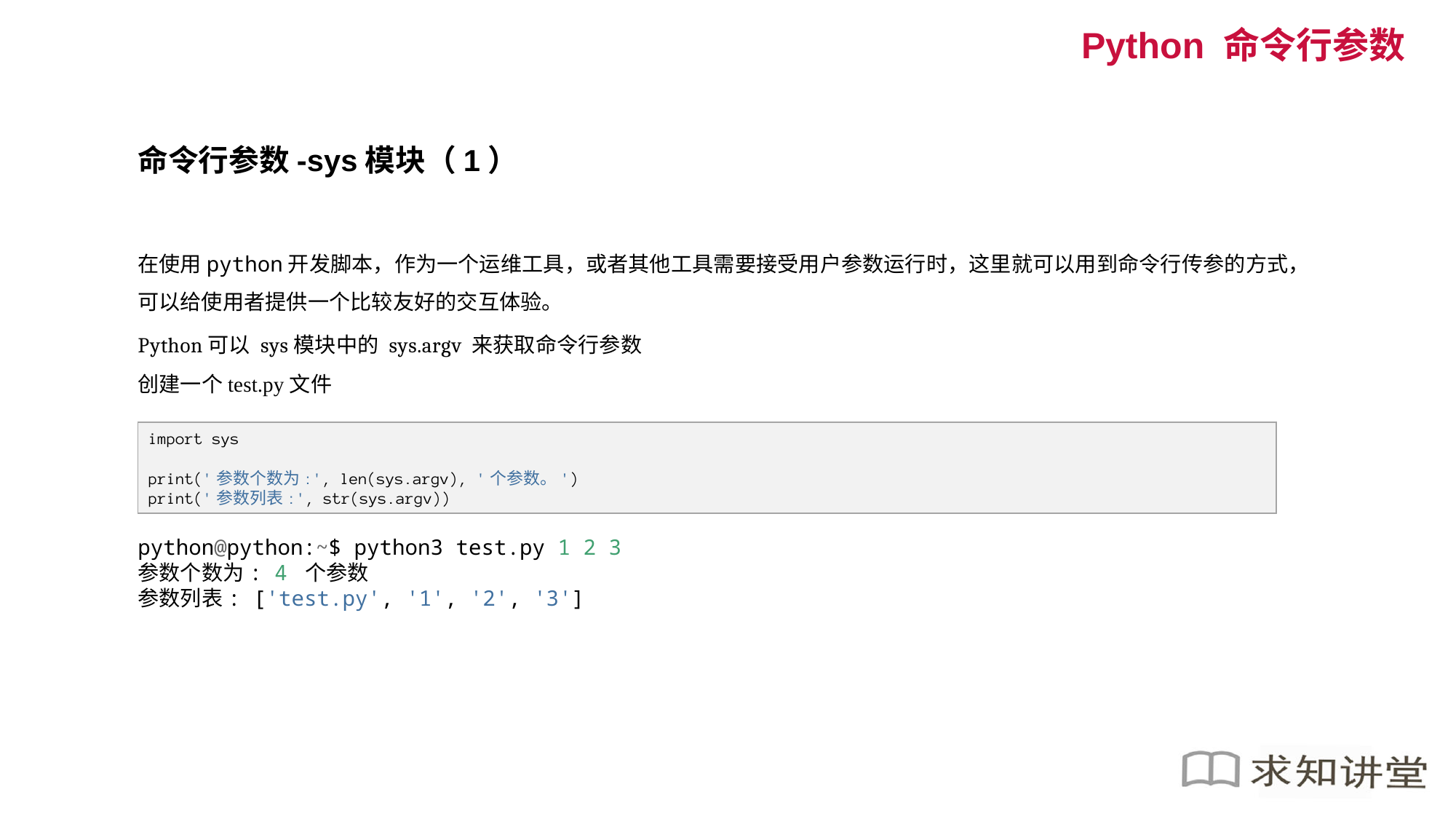

Python 命令行参数
命令行参数-sys模块（1）
在使用python开发脚本，作为一个运维工具，或者其他工具需要接受用户参数运行时，这里就可以用到命令行传参的方式，可以给使用者提供一个比较友好的交互体验。
Python可以 sys模块中的 sys.argv 来获取命令行参数
创建一个test.py文件
import sys
print('参数个数为:', len(sys.argv), '个参数。')
print('参数列表:', str(sys.argv))
python@python:~$ python3 test.py 1 2 3
参数个数为: 4 个参数
参数列表: ['test.py', '1', '2', '3']